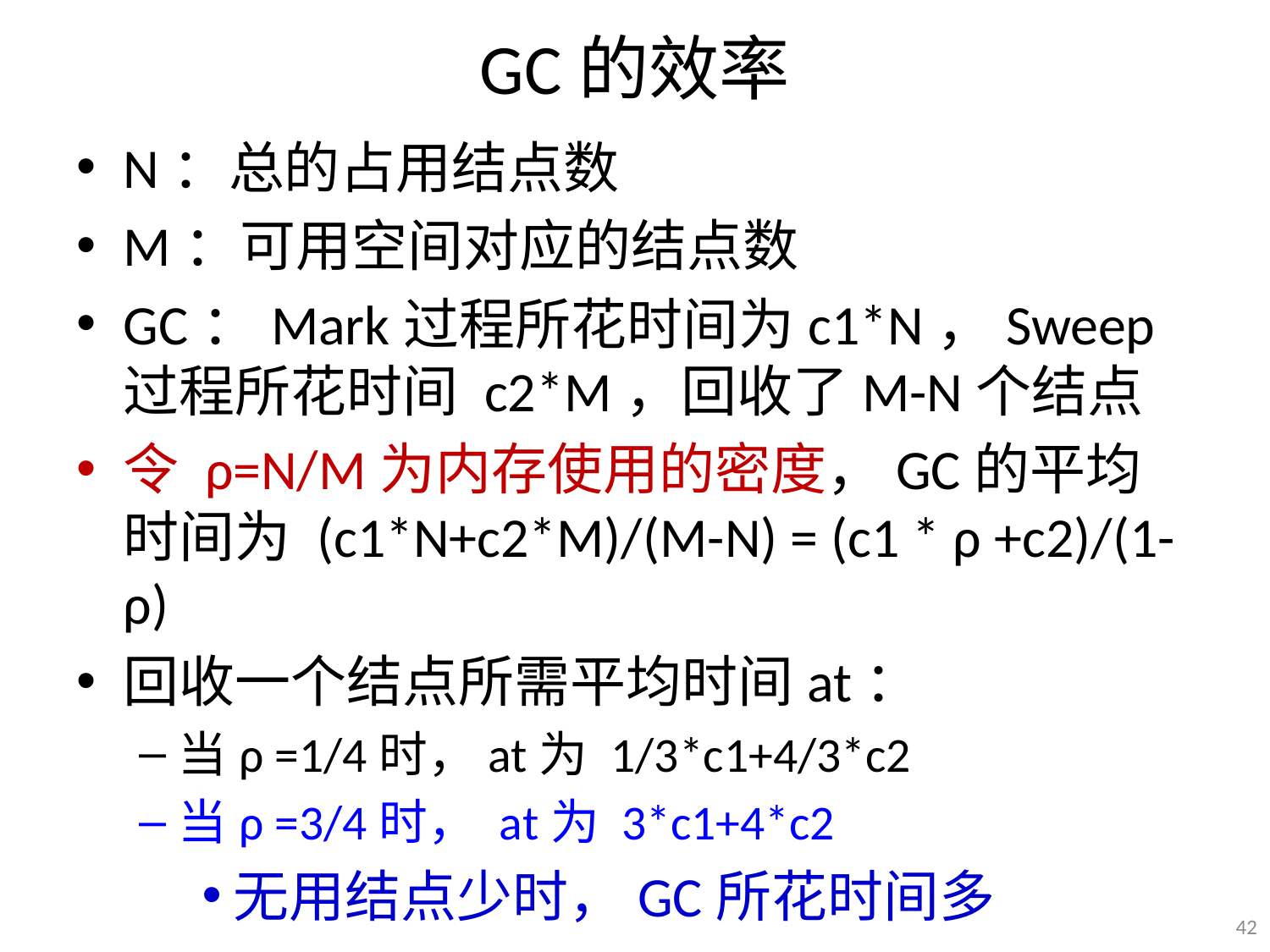

# GC的效率
N：总的占用结点数
M：可用空间对应的结点数
GC：Mark过程所花时间为c1*N，Sweep过程所花时间 c2*M，回收了M-N个结点
令 ρ=N/M为内存使用的密度，GC的平均时间为 (c1*N+c2*M)/(M-N) = (c1 * ρ +c2)/(1- ρ)
回收一个结点所需平均时间at：
当ρ =1/4时，at为 1/3*c1+4/3*c2
当ρ =3/4时， at为 3*c1+4*c2
无用结点少时，GC所花时间多

42